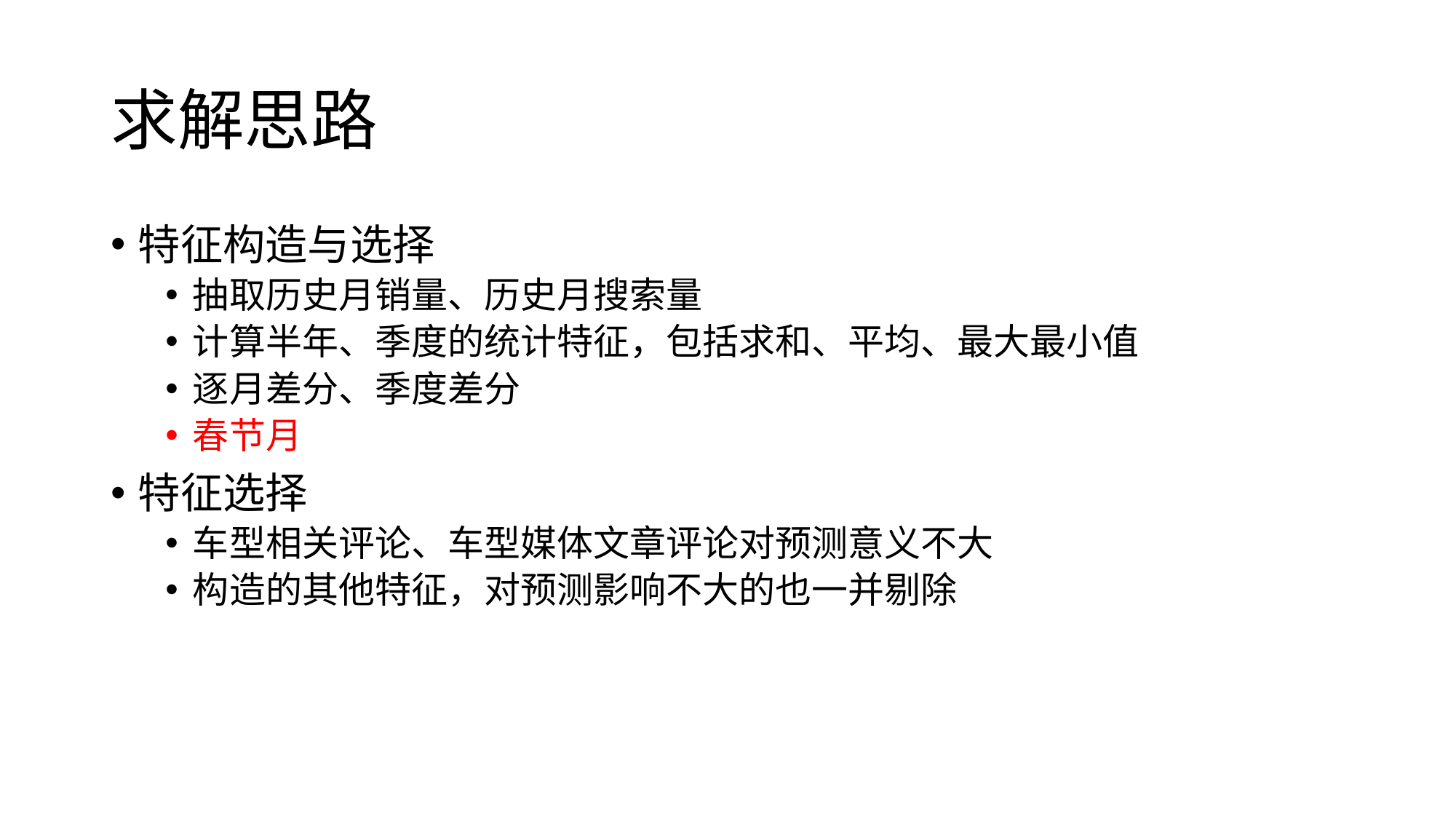

# 求解思路
特征构造与选择
抽取历史月销量、历史月搜索量
计算半年、季度的统计特征，包括求和、平均、最大最小值
逐月差分、季度差分
春节月
特征选择
车型相关评论、车型媒体文章评论对预测意义不大
构造的其他特征，对预测影响不大的也一并剔除